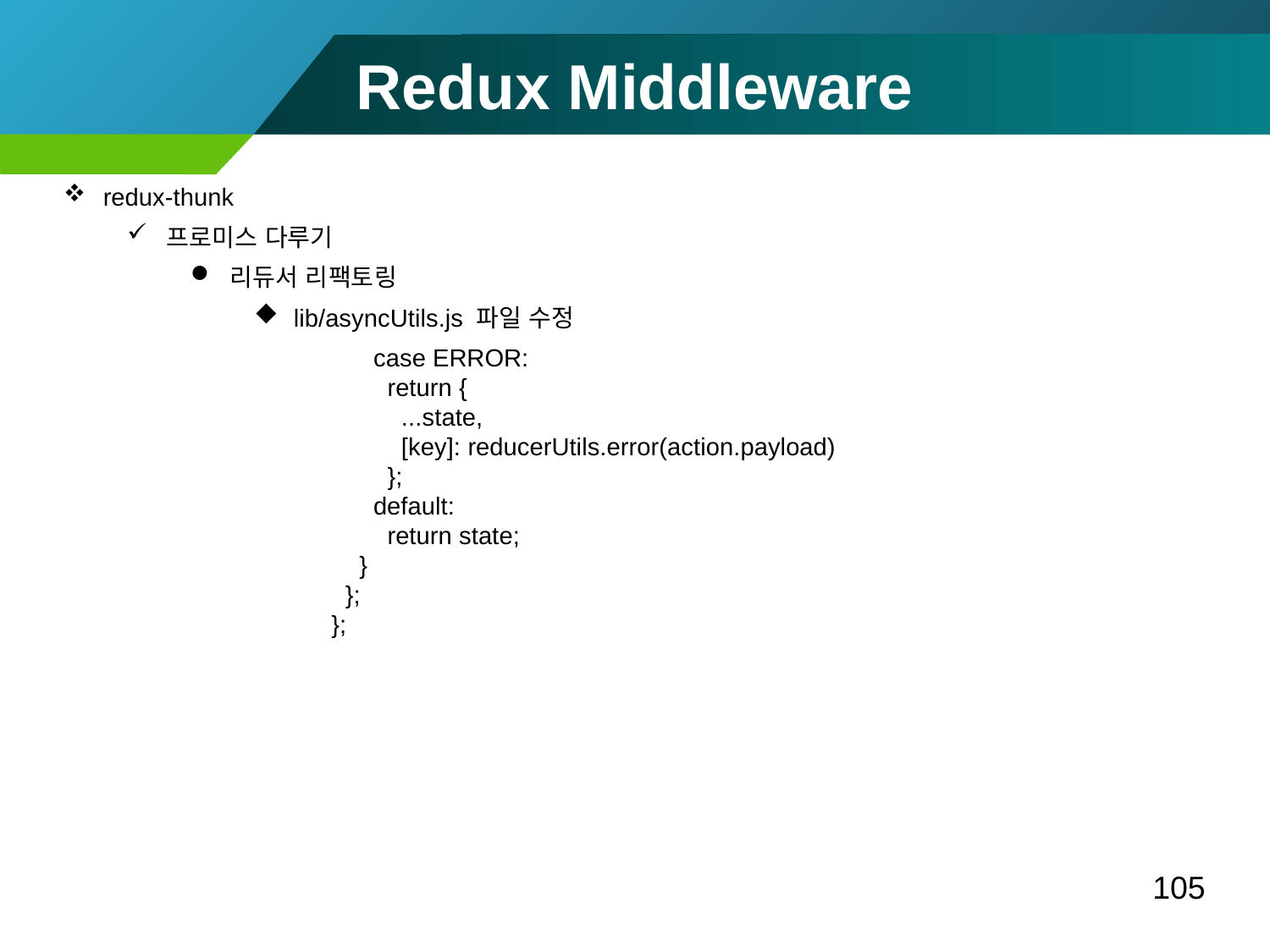

Redux Middleware
redux-thunk
프로미스 다루기
리듀서 리팩토링
lib/asyncUtils.js 파일 수정
        case ERROR:
          return {
            ...state,
            [key]: reducerUtils.error(action.payload)
          };
        default:
          return state;
      }
    };
  };
105